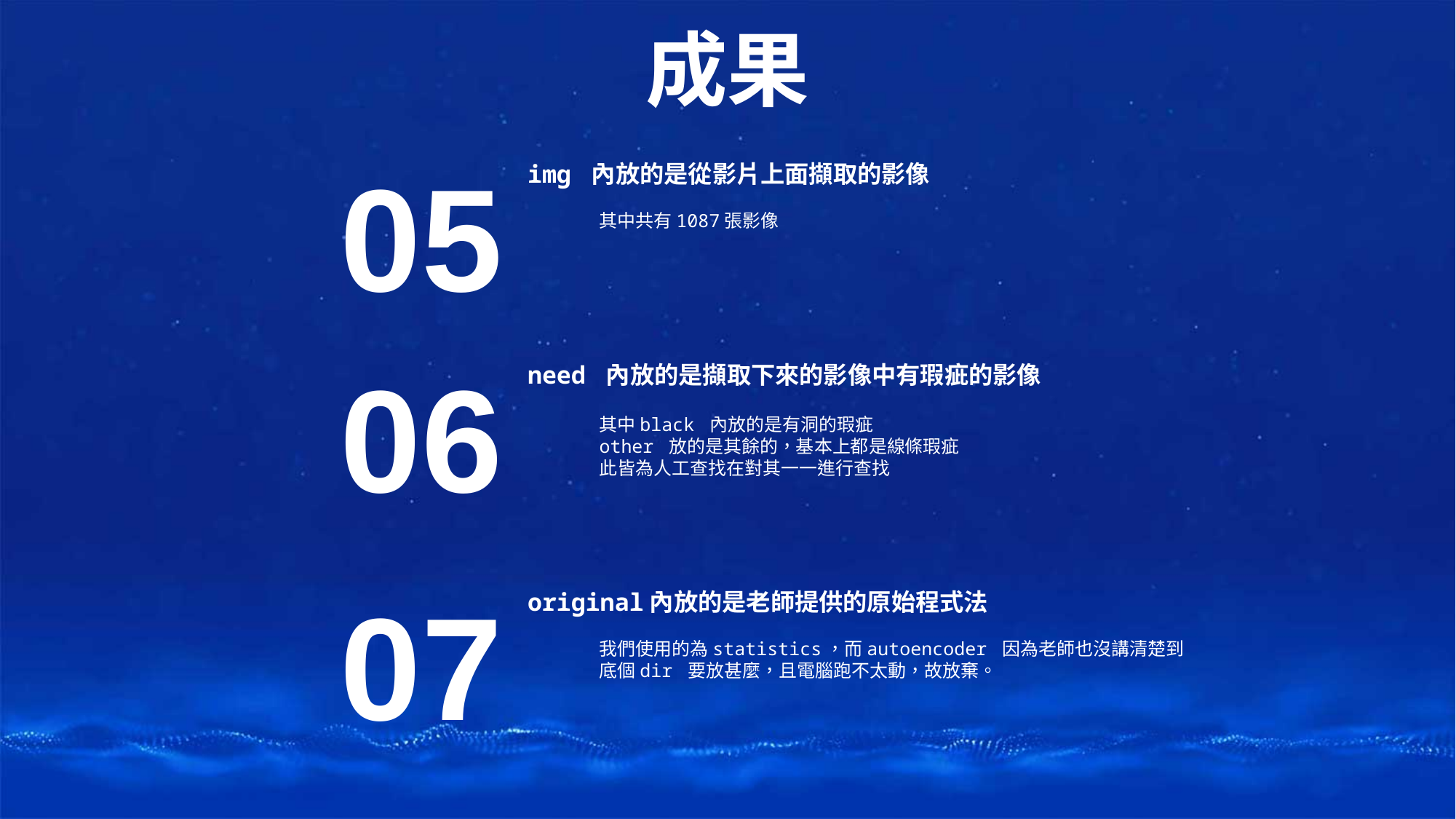

成果
05
img 內放的是從影片上面擷取的影像
其中共有1087張影像
06
need 內放的是擷取下來的影像中有瑕疵的影像
其中black 內放的是有洞的瑕疵
other 放的是其餘的，基本上都是線條瑕疵
此皆為人工查找在對其一一進行查找
07
original內放的是老師提供的原始程式法
我們使用的為statistics，而autoencoder 因為老師也沒講清楚到底個dir 要放甚麼，且電腦跑不太動，故放棄。